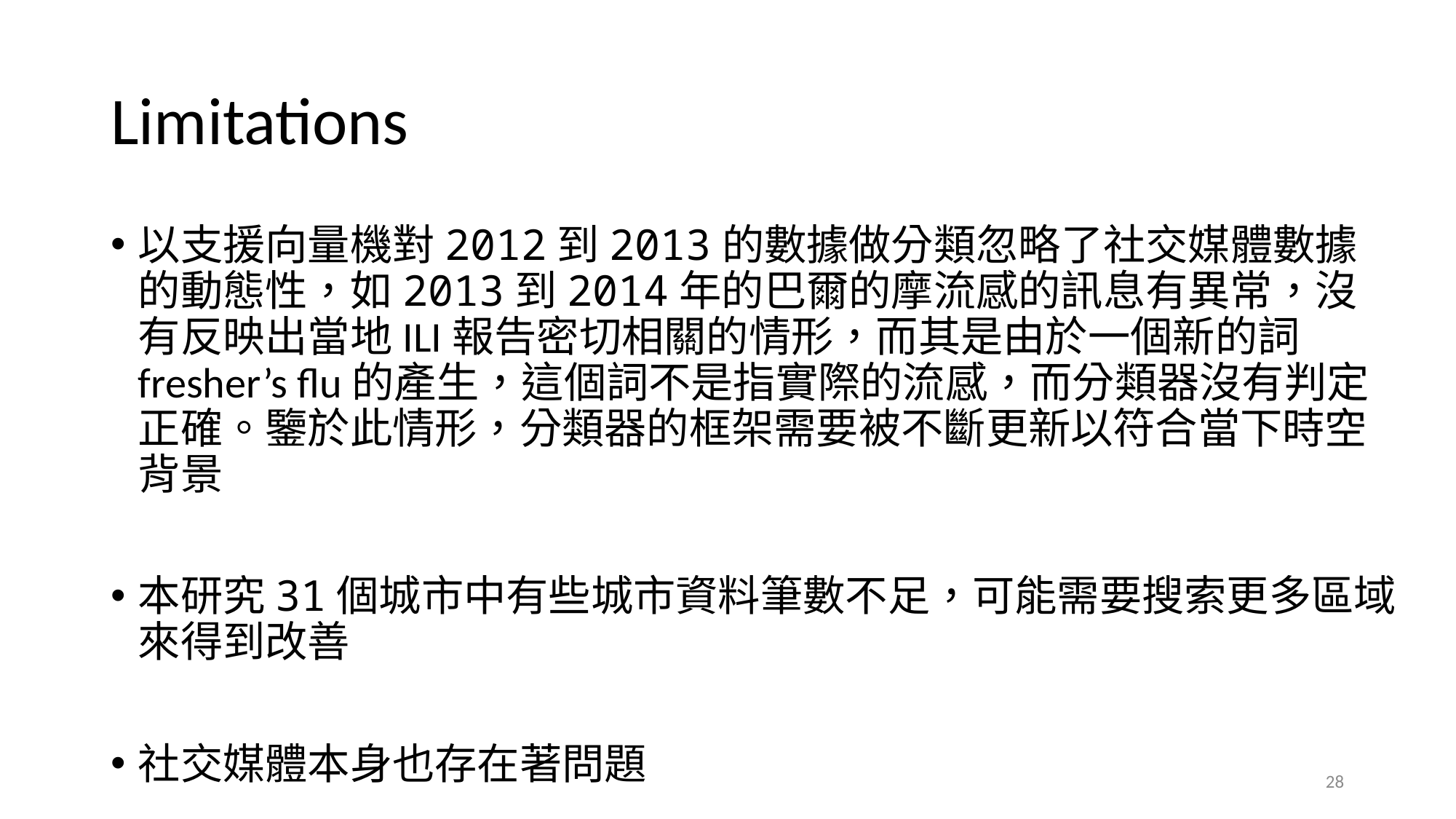

# Limitations
以支援向量機對2012到2013的數據做分類忽略了社交媒體數據的動態性，如2013到2014年的巴爾的摩流感的訊息有異常，沒有反映出當地ILI報告密切相關的情形，而其是由於一個新的詞fresher’s flu的產生，這個詞不是指實際的流感，而分類器沒有判定正確。鑒於此情形，分類器的框架需要被不斷更新以符合當下時空背景

本研究31個城市中有些城市資料筆數不足，可能需要搜索更多區域來得到改善

社交媒體本身也存在著問題

28